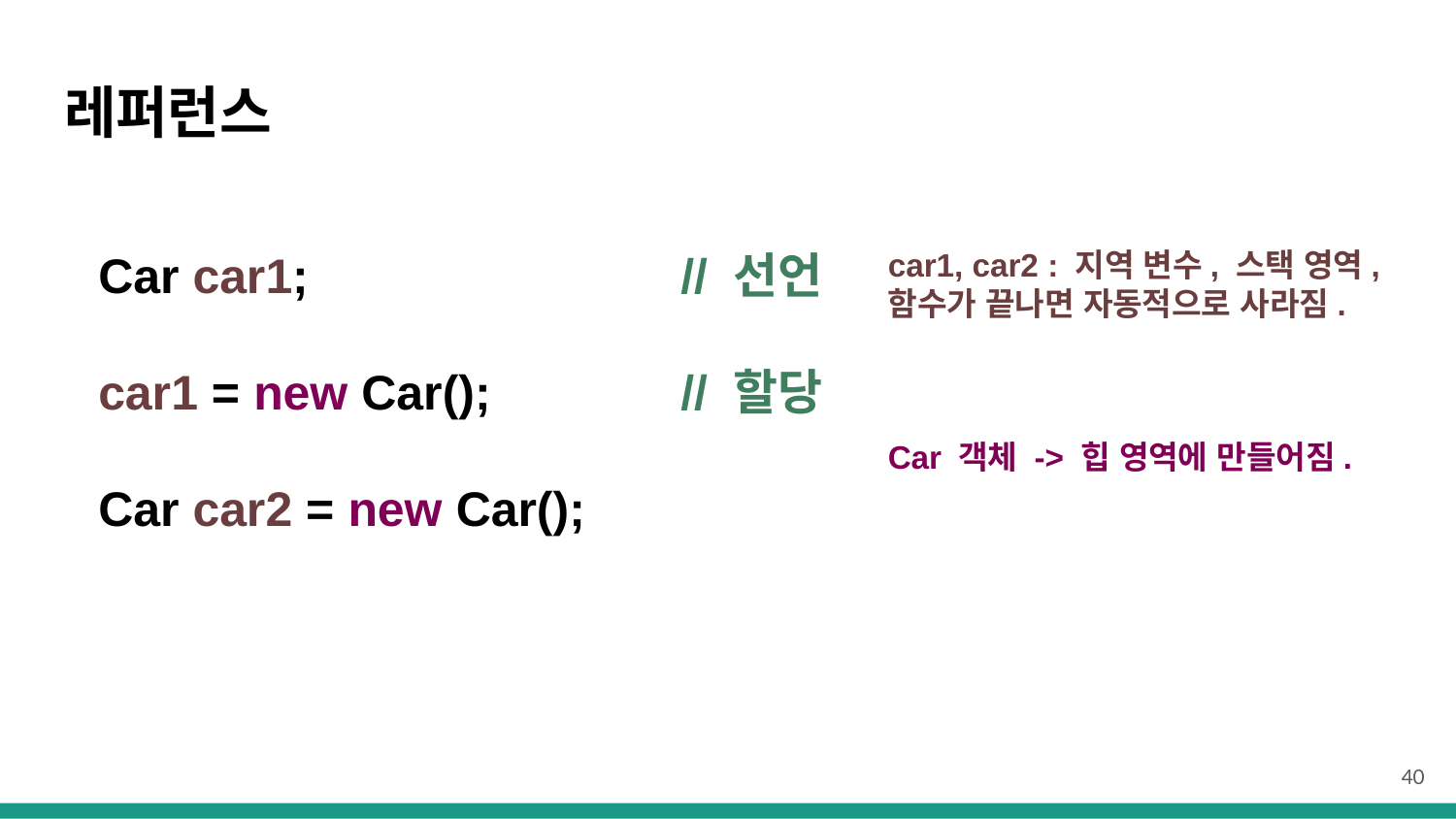

# 레퍼런스
Car car1;			// 선언

car1 = new Car();		// 할당

Car car2 = new Car();
car1, car2 : 지역 변수, 스택 영역, 함수가 끝나면 자동적으로 사라짐.
Car 객체 -> 힙 영역에 만들어짐.
40